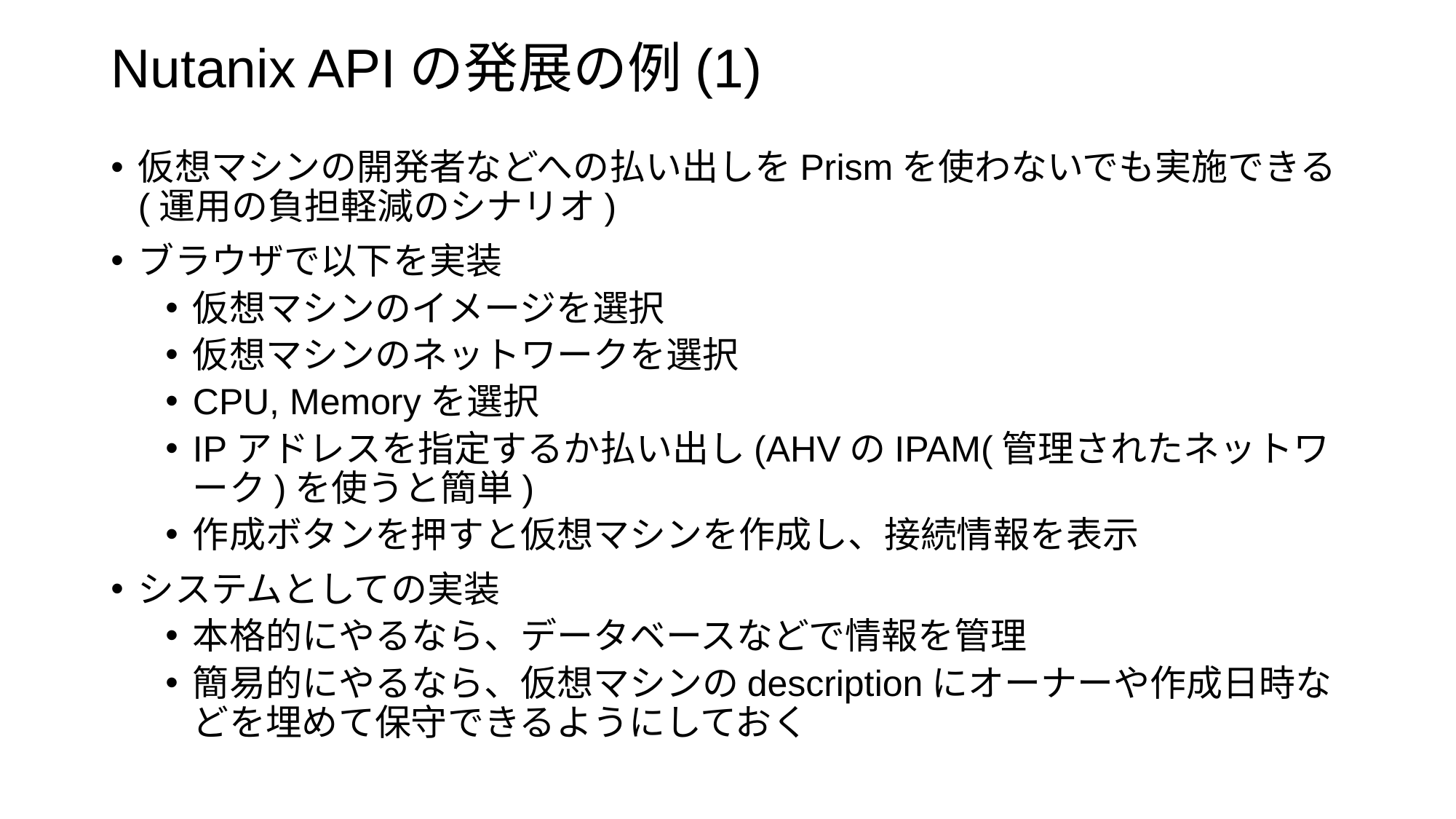

# Nutanix APIの発展の例(1)
仮想マシンの開発者などへの払い出しをPrismを使わないでも実施できる(運用の負担軽減のシナリオ)
ブラウザで以下を実装
仮想マシンのイメージを選択
仮想マシンのネットワークを選択
CPU, Memoryを選択
IPアドレスを指定するか払い出し(AHVのIPAM(管理されたネットワーク)を使うと簡単)
作成ボタンを押すと仮想マシンを作成し、接続情報を表示
システムとしての実装
本格的にやるなら、データベースなどで情報を管理
簡易的にやるなら、仮想マシンのdescriptionにオーナーや作成日時などを埋めて保守できるようにしておく